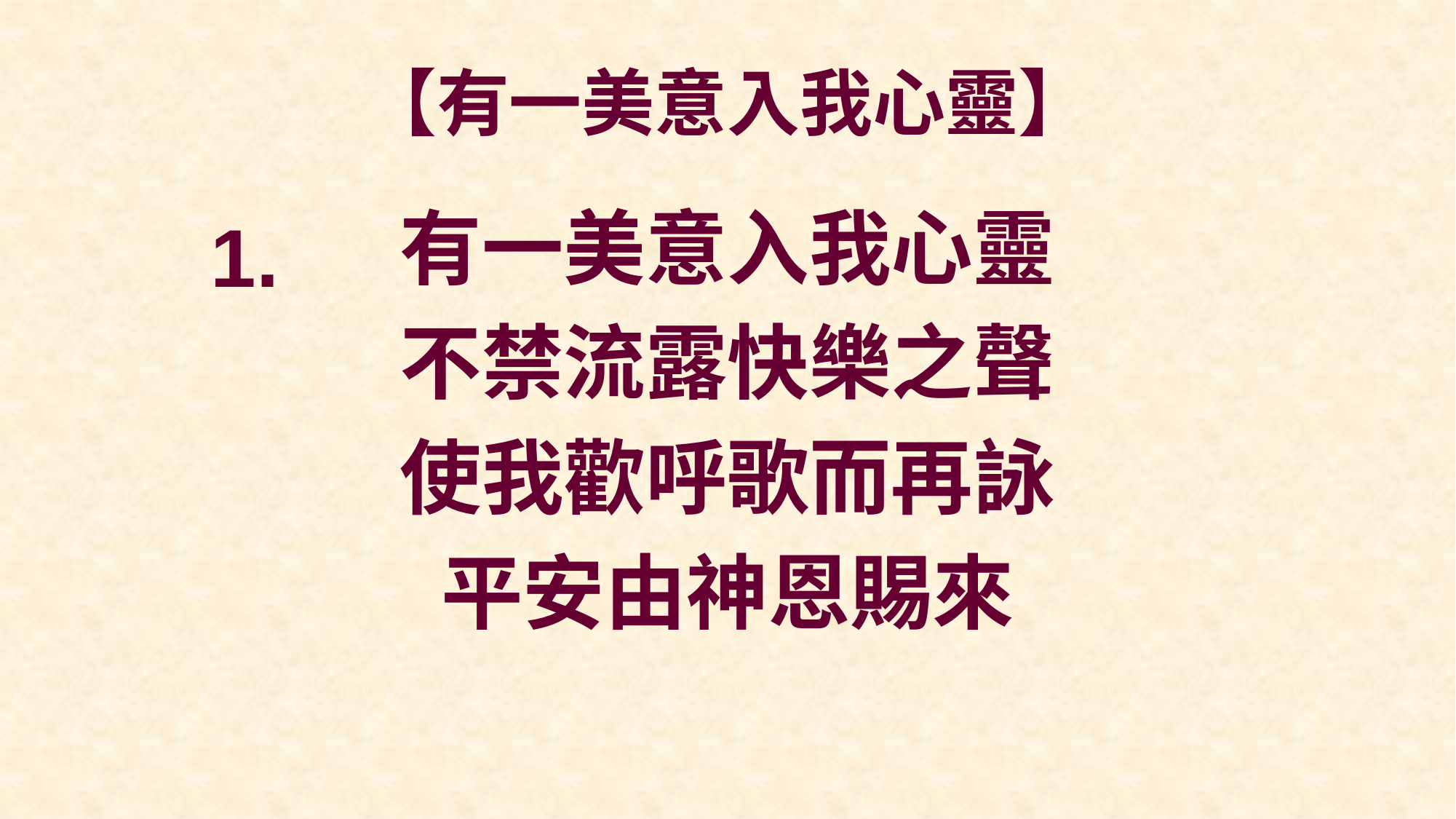

# 【有一美意入我心靈】
有一美意入我心靈
不禁流露快樂之聲
使我歡呼歌而再詠
平安由神恩賜來
1.